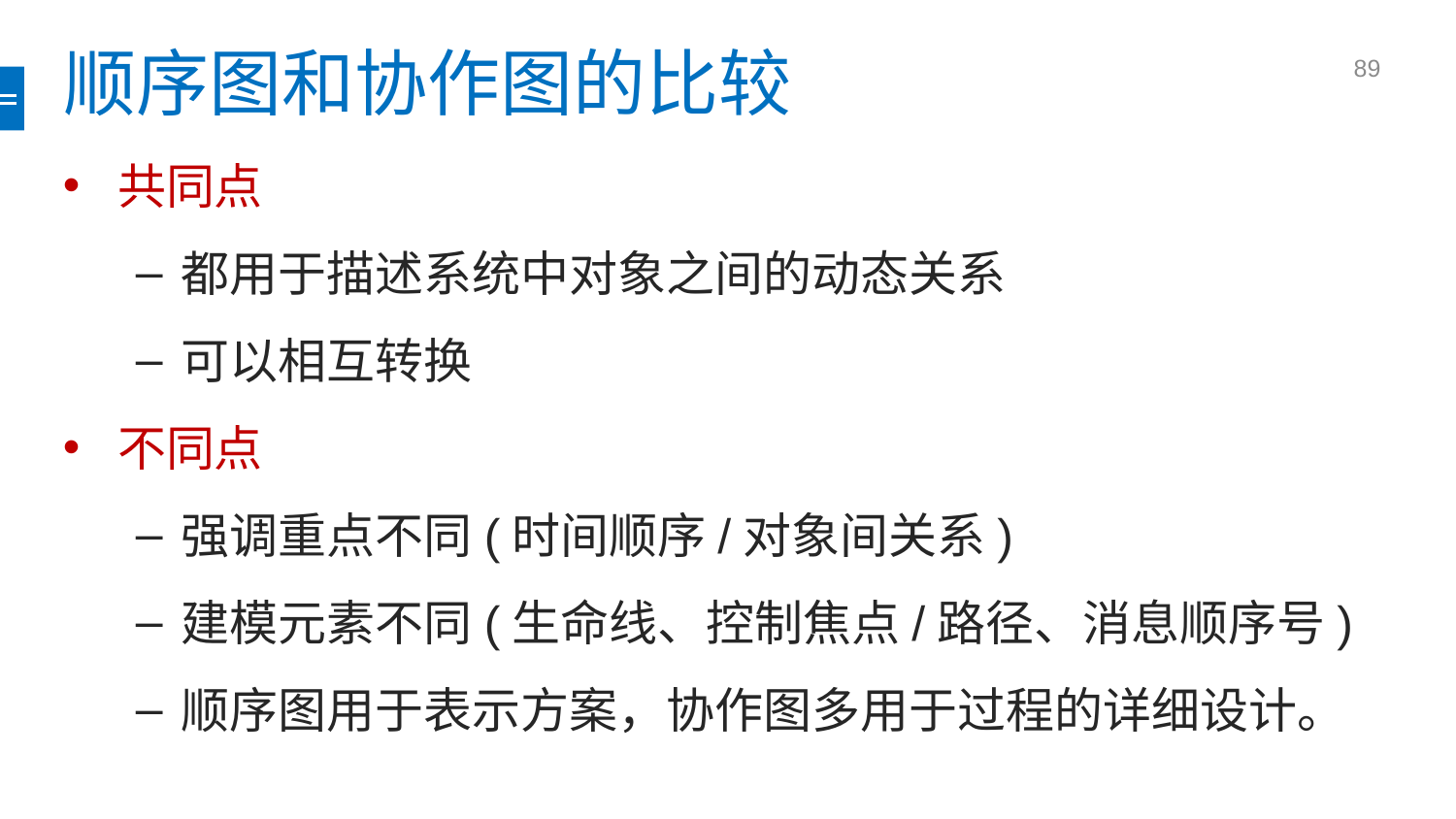

# 顺序图和协作图的比较
共同点
都用于描述系统中对象之间的动态关系
可以相互转换
不同点
强调重点不同(时间顺序/对象间关系)
建模元素不同(生命线、控制焦点/路径、消息顺序号)
顺序图用于表示方案，协作图多用于过程的详细设计。
89